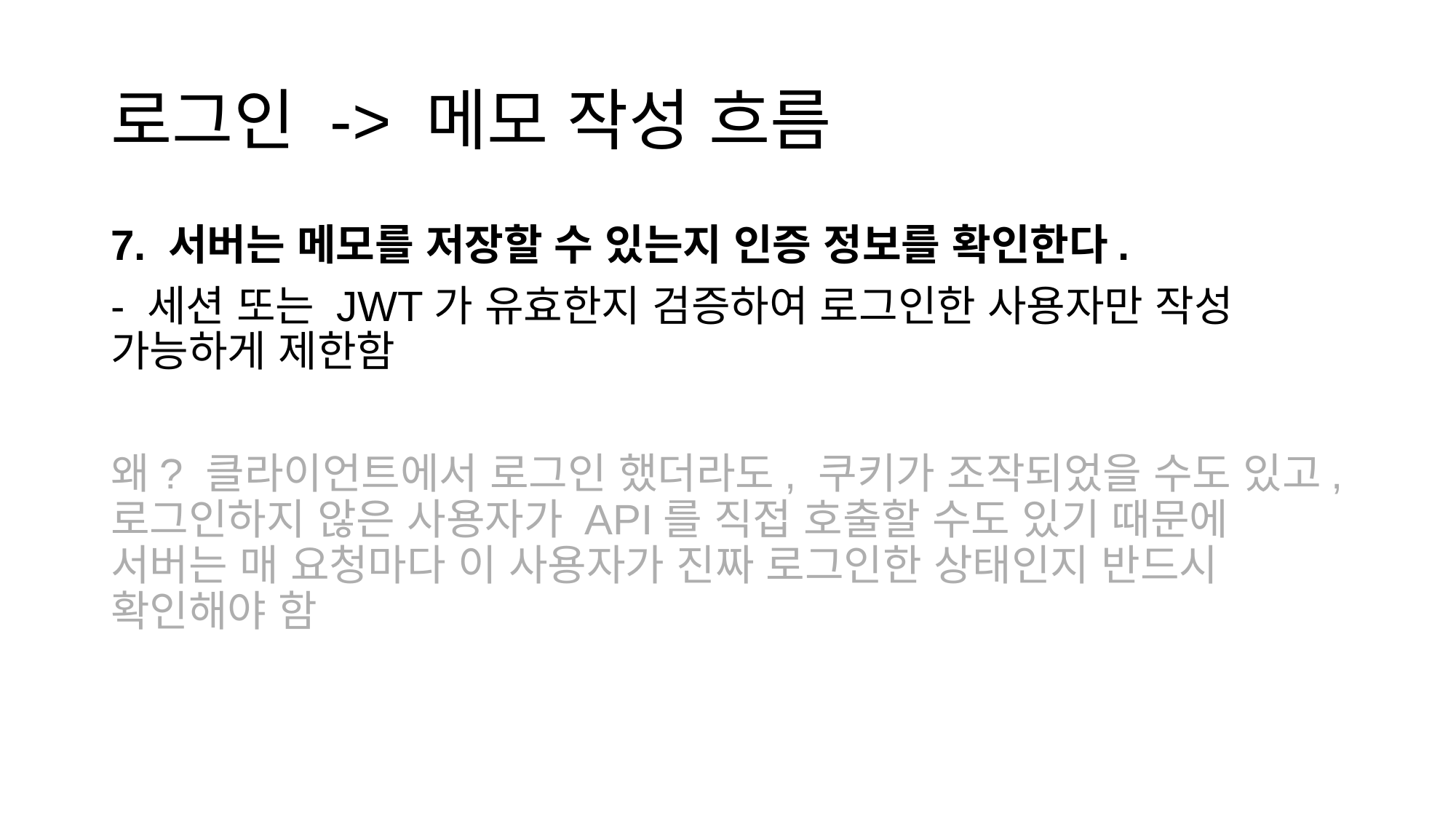

# 로그인 -> 메모 작성 흐름
7. 서버는 메모를 저장할 수 있는지 인증 정보를 확인한다.
- 세션 또는 JWT가 유효한지 검증하여 로그인한 사용자만 작성 가능하게 제한함

왜? 클라이언트에서 로그인 했더라도, 쿠키가 조작되었을 수도 있고, 로그인하지 않은 사용자가 API를 직접 호출할 수도 있기 때문에 서버는 매 요청마다 이 사용자가 진짜 로그인한 상태인지 반드시 확인해야 함